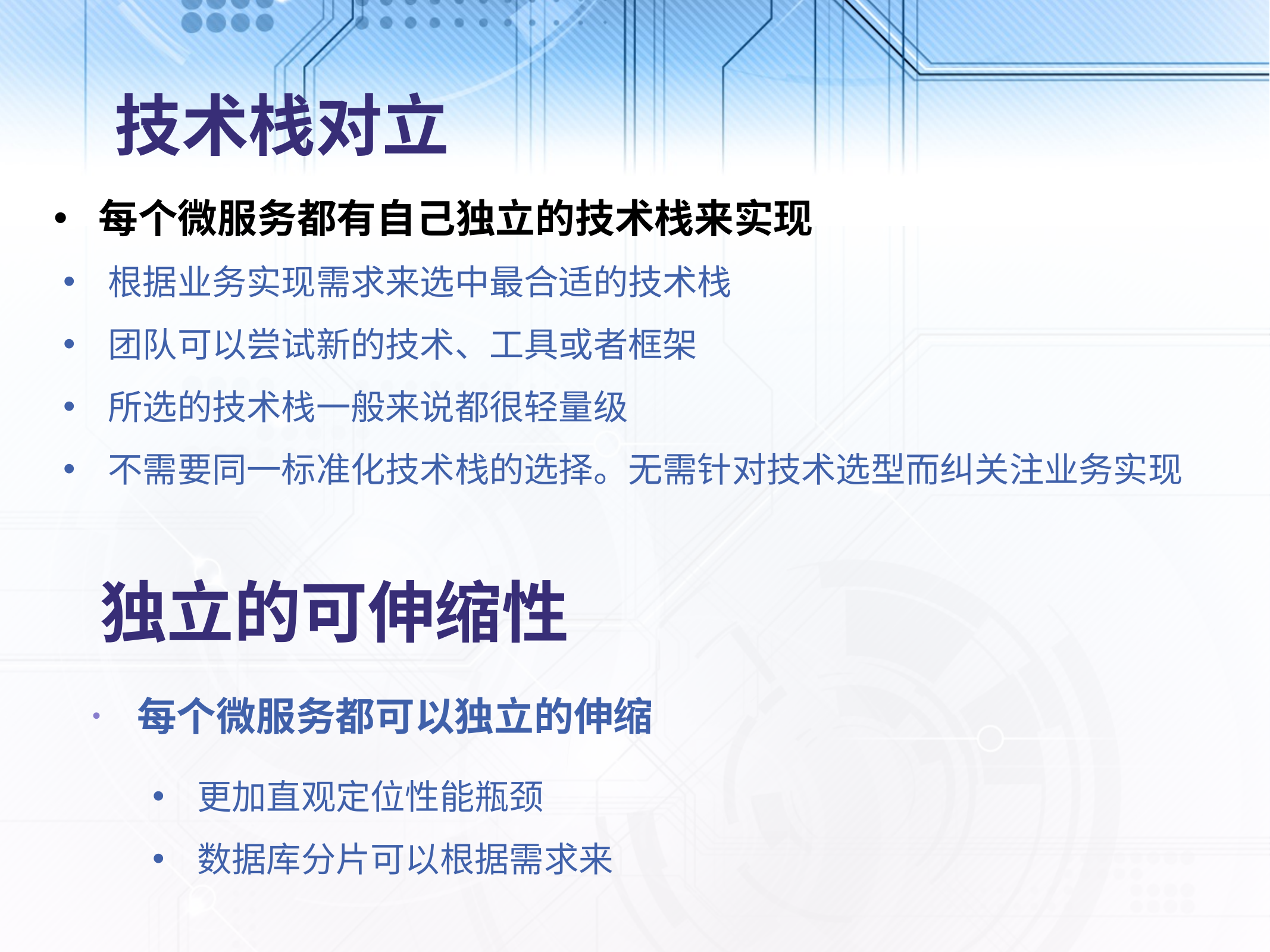

# 技术栈对立
每个微服务都有自己独立的技术栈来实现
根据业务实现需求来选中最合适的技术栈
团队可以尝试新的技术、工具或者框架
所选的技术栈一般来说都很轻量级
不需要同一标准化技术栈的选择。无需针对技术选型而纠关注业务实现
独立的可伸缩性
每个微服务都可以独立的伸缩
更加直观定位性能瓶颈
数据库分片可以根据需求来